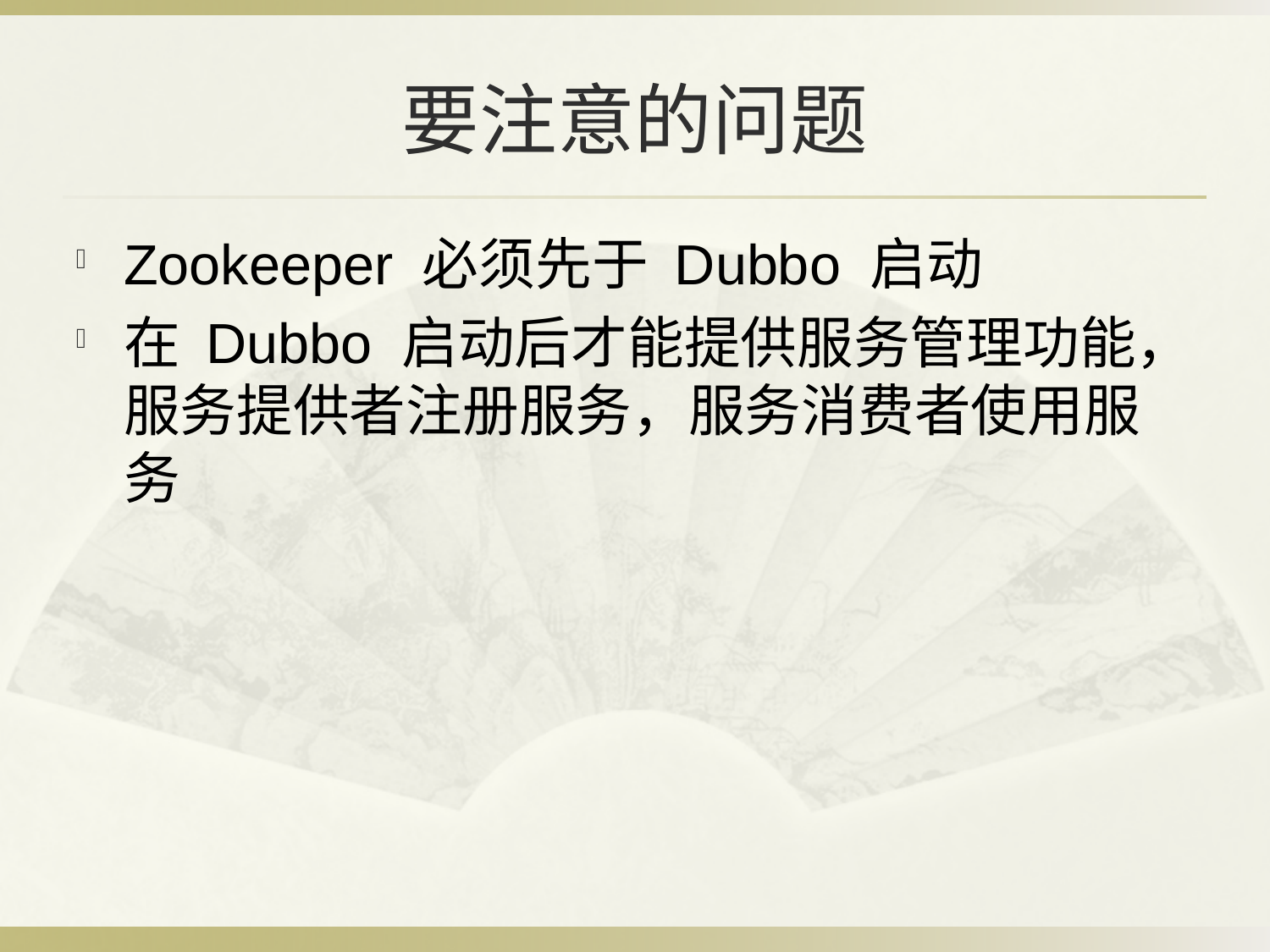

# 要注意的问题
Zookeeper 必须先于 Dubbo 启动
在 Dubbo 启动后才能提供服务管理功能，服务提供者注册服务，服务消费者使用服务